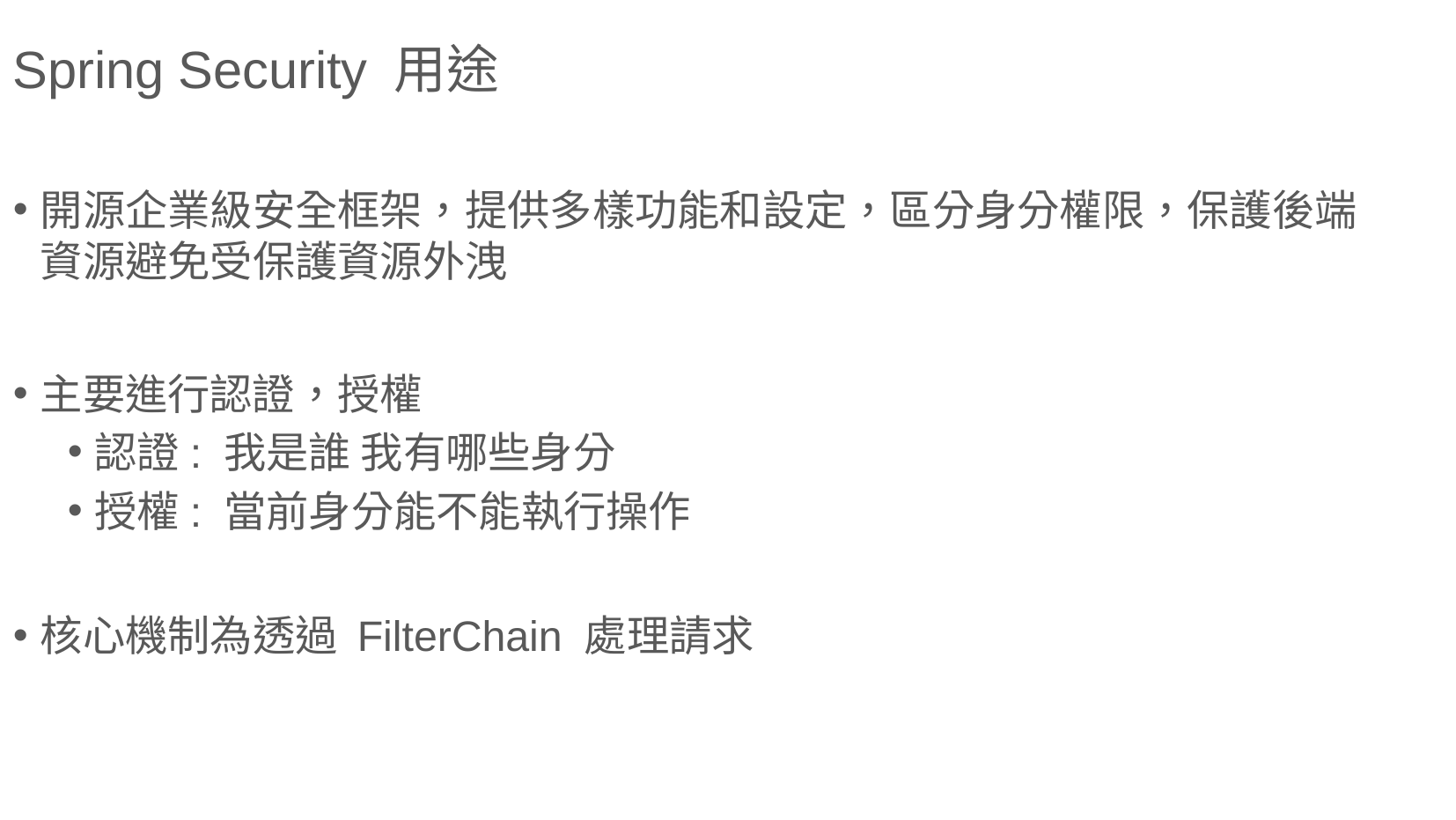

Spring Security 用途

開源企業級安全框架，提供多樣功能和設定，區分身分權限，保護後端資源避免受保護資源外洩

主要進行認證，授權
認證: 我是誰 我有哪些身分
授權: 當前身分能不能執行操作

核心機制為透過 FilterChain 處理請求